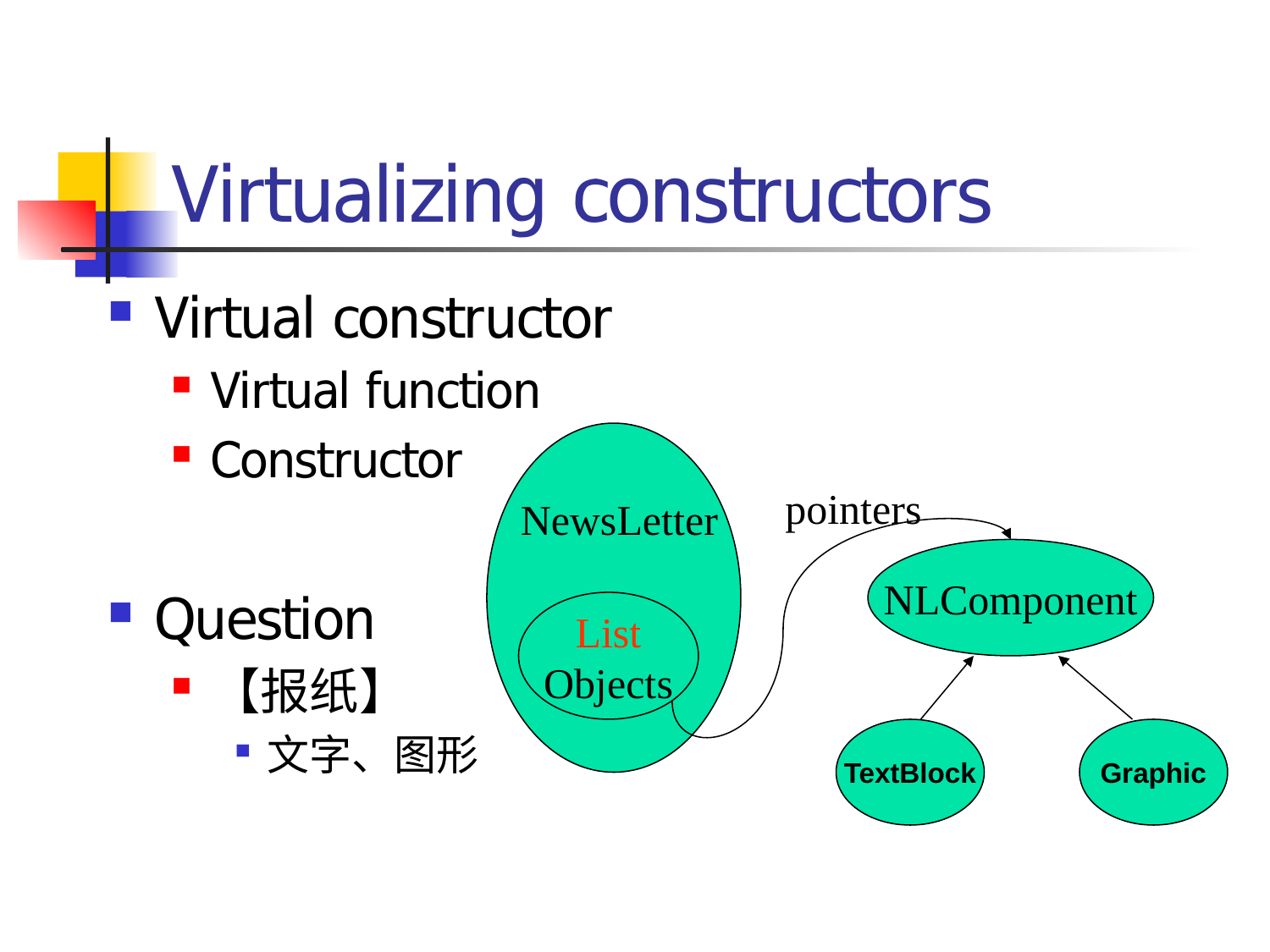

# Virtualizing constructors
Virtual constructor
Virtual function
Constructor

Question
【报纸】
文字、图形

pointers
NewsLetter
NLComponent
List
Objects

TextBlock
Graphic